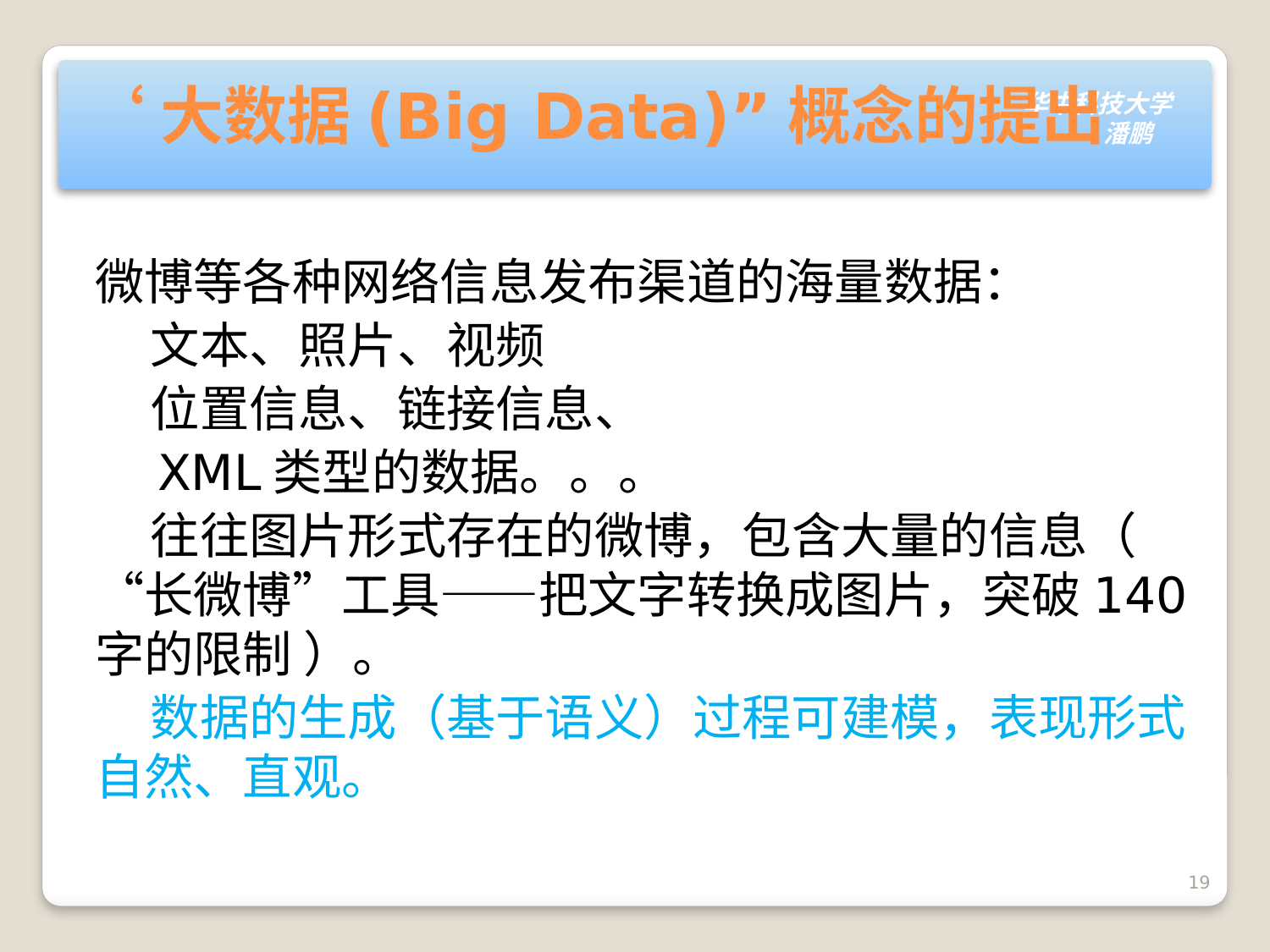

# ‘大数据(Big Data)”概念的提出
微博等各种网络信息发布渠道的海量数据：
    文本、照片、视频
    位置信息、链接信息、
    XML类型的数据。。。
    往往图片形式存在的微博，包含大量的信息（ “长微博”工具——把文字转换成图片，突破140字的限制 ）。
    数据的生成（基于语义）过程可建模，表现形式自然、直观。
19